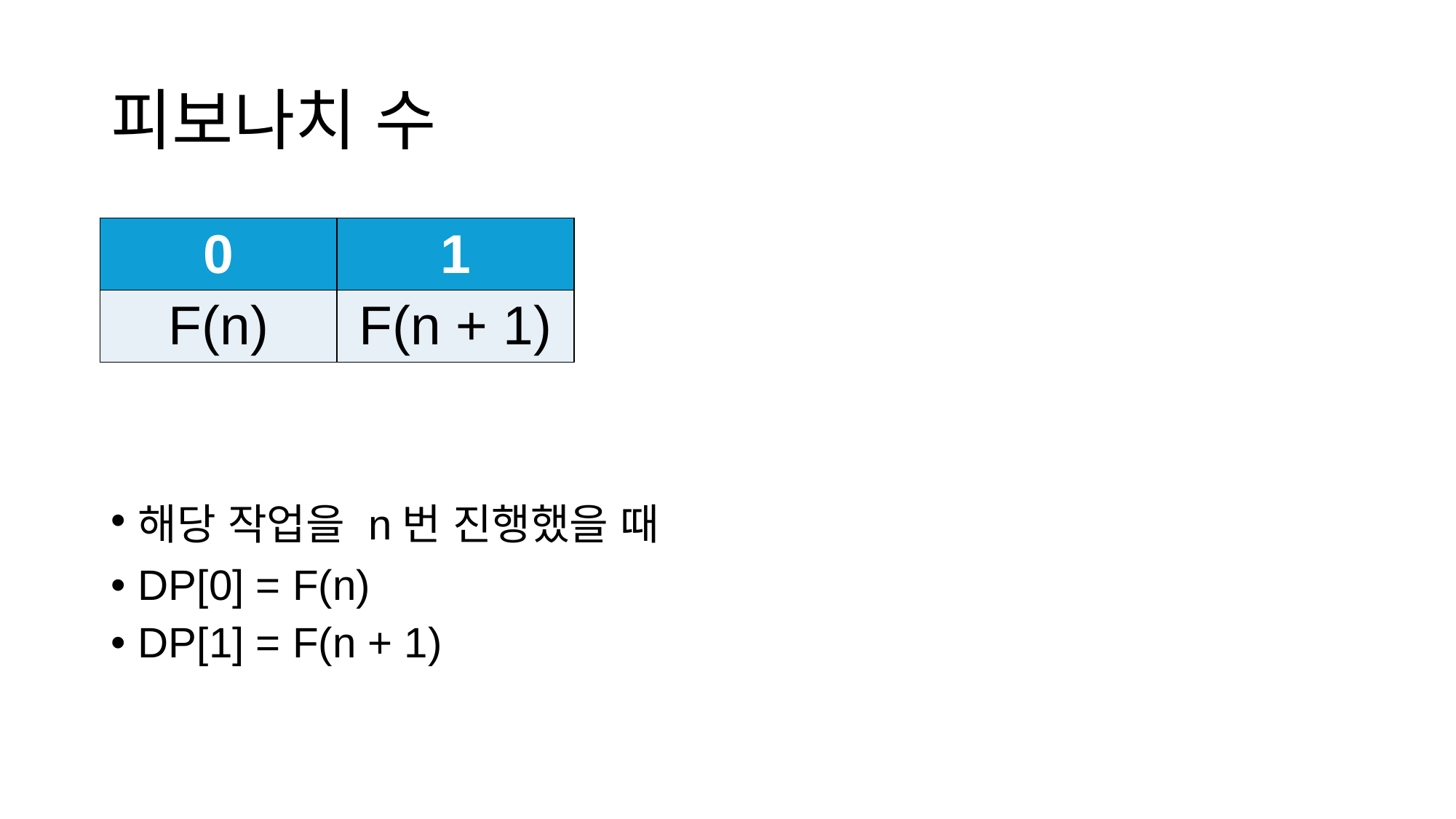

# 피보나치 수
| 0 | 1 |
| --- | --- |
| F(n) | F(n + 1) |
해당 작업을 n번 진행했을 때
DP[0] = F(n)
DP[1] = F(n + 1)